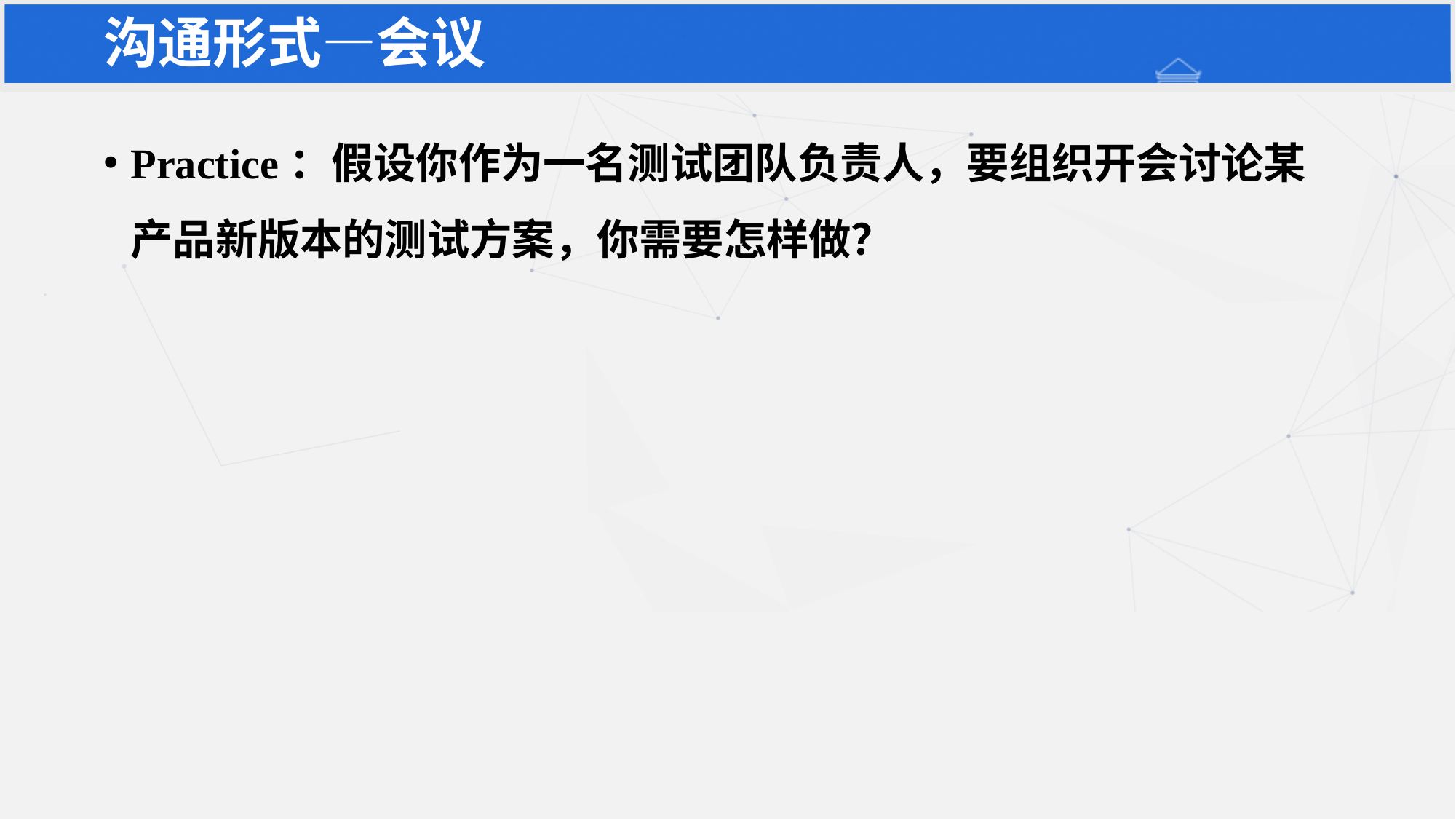

沟通形式—会议
Practice：假设你作为一名测试团队负责人，要组织开会讨论某产品新版本的测试方案，你需要怎样做？